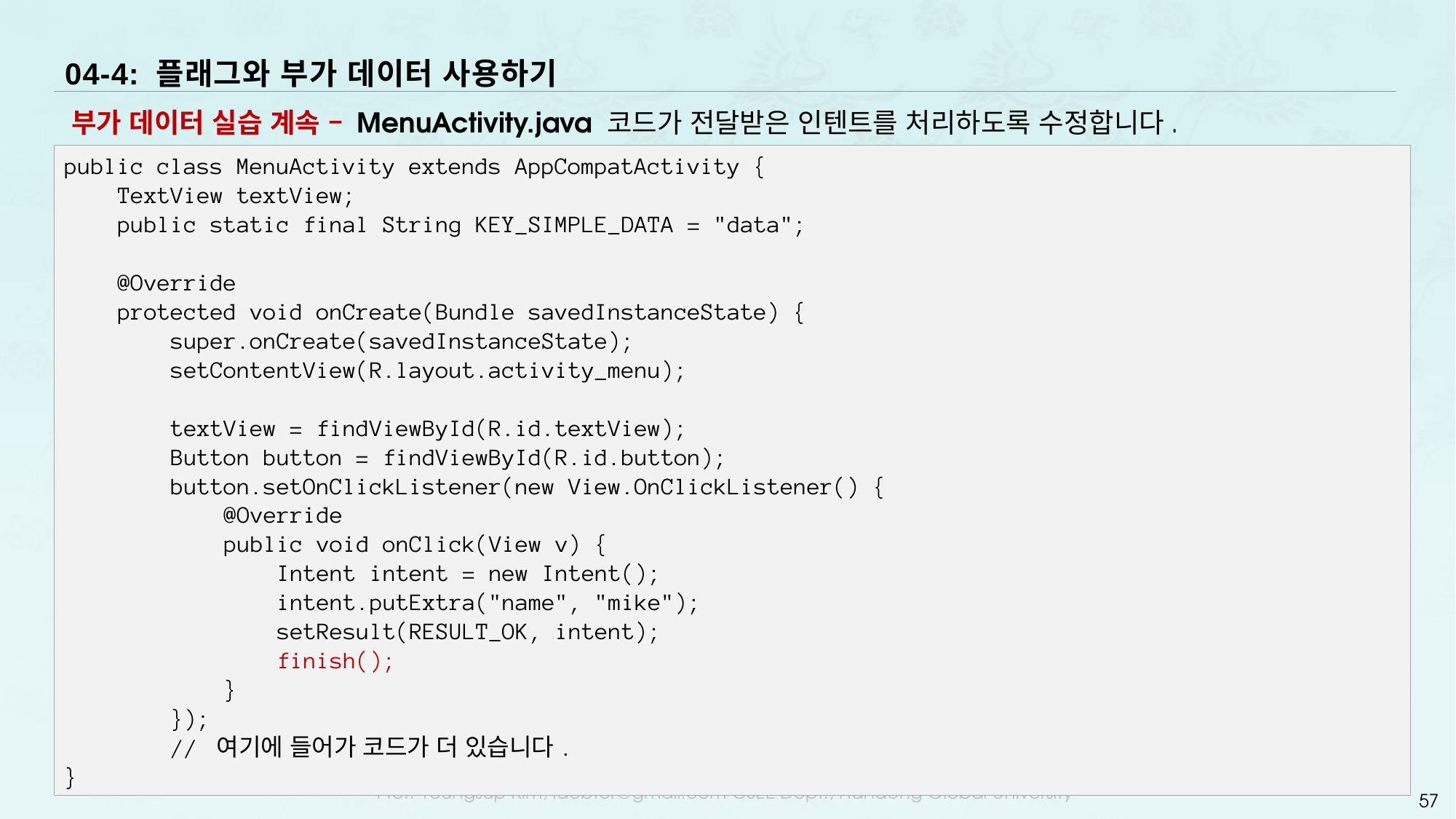

# 04-4: 플래그와 부가 데이터 사용하기
부가 데이터 실습 계속 – MenuActivity.java 코드가 전달받은 인텐트를 처리하도록 수정합니다.
public class MenuActivity extends AppCompatActivity {
    TextView textView;
    public static final String KEY_SIMPLE_DATA = "data";

    @Override
    protected void onCreate(Bundle savedInstanceState) {
        super.onCreate(savedInstanceState);
        setContentView(R.layout.activity_menu);

        textView = findViewById(R.id.textView);
        Button button = findViewById(R.id.button);
        button.setOnClickListener(new View.OnClickListener() {
            @Override
            public void onClick(View v) {
                Intent intent = new Intent();
                intent.putExtra("name", "mike");
                setResult(RESULT_OK, intent);
                finish();
            }
        });
        // 여기에 들어가 코드가 더 있습니다.
}
57